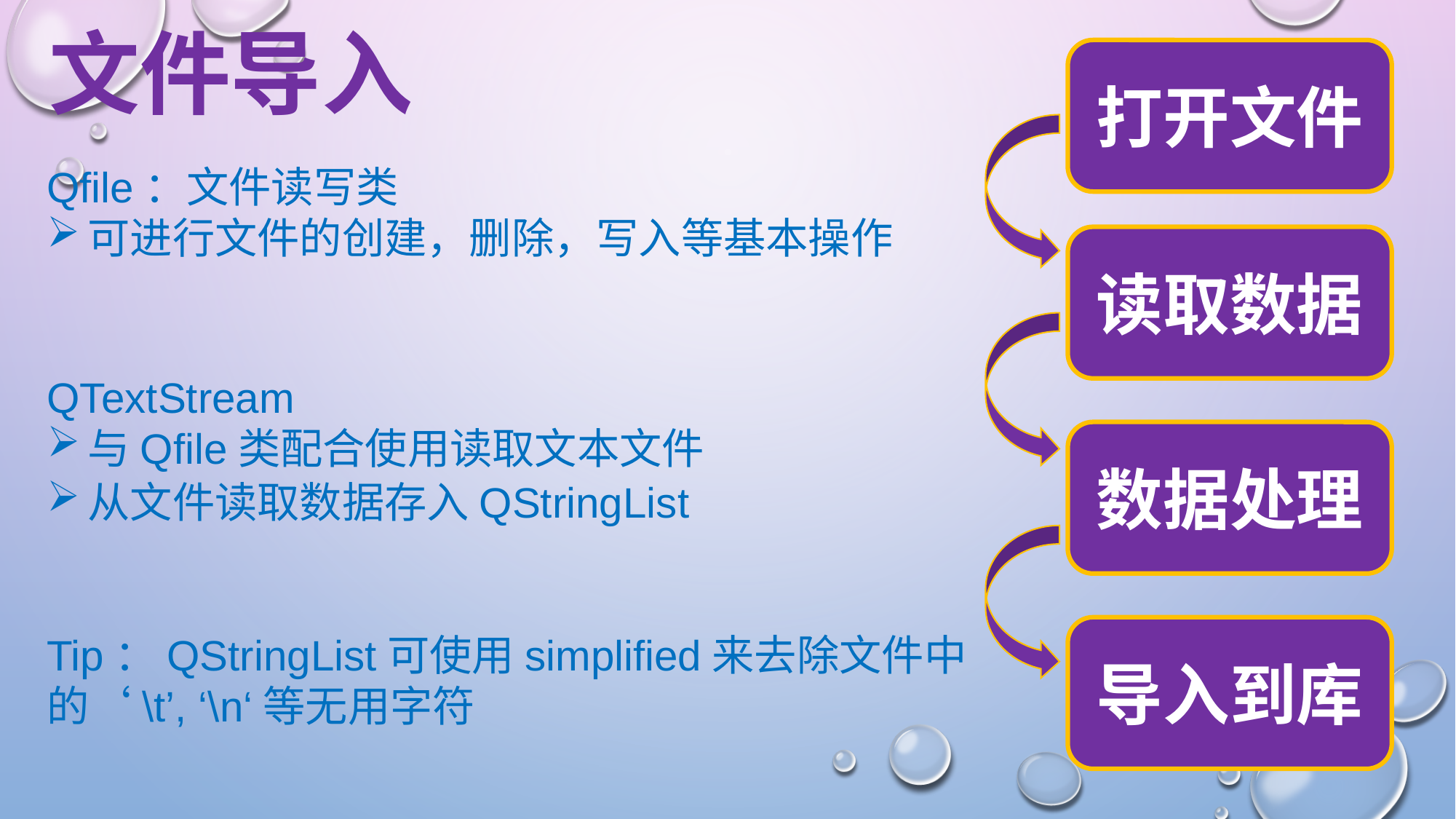

文件导入
打开文件

读取数据

数据处理

导入到库
Qfile：文件读写类
可进行文件的创建，删除，写入等基本操作

QTextStream
与Qfile类配合使用读取文本文件
从文件读取数据存入QStringList

Tip：QStringList可使用simplified来去除文件中的‘\t’, ‘\n‘等无用字符